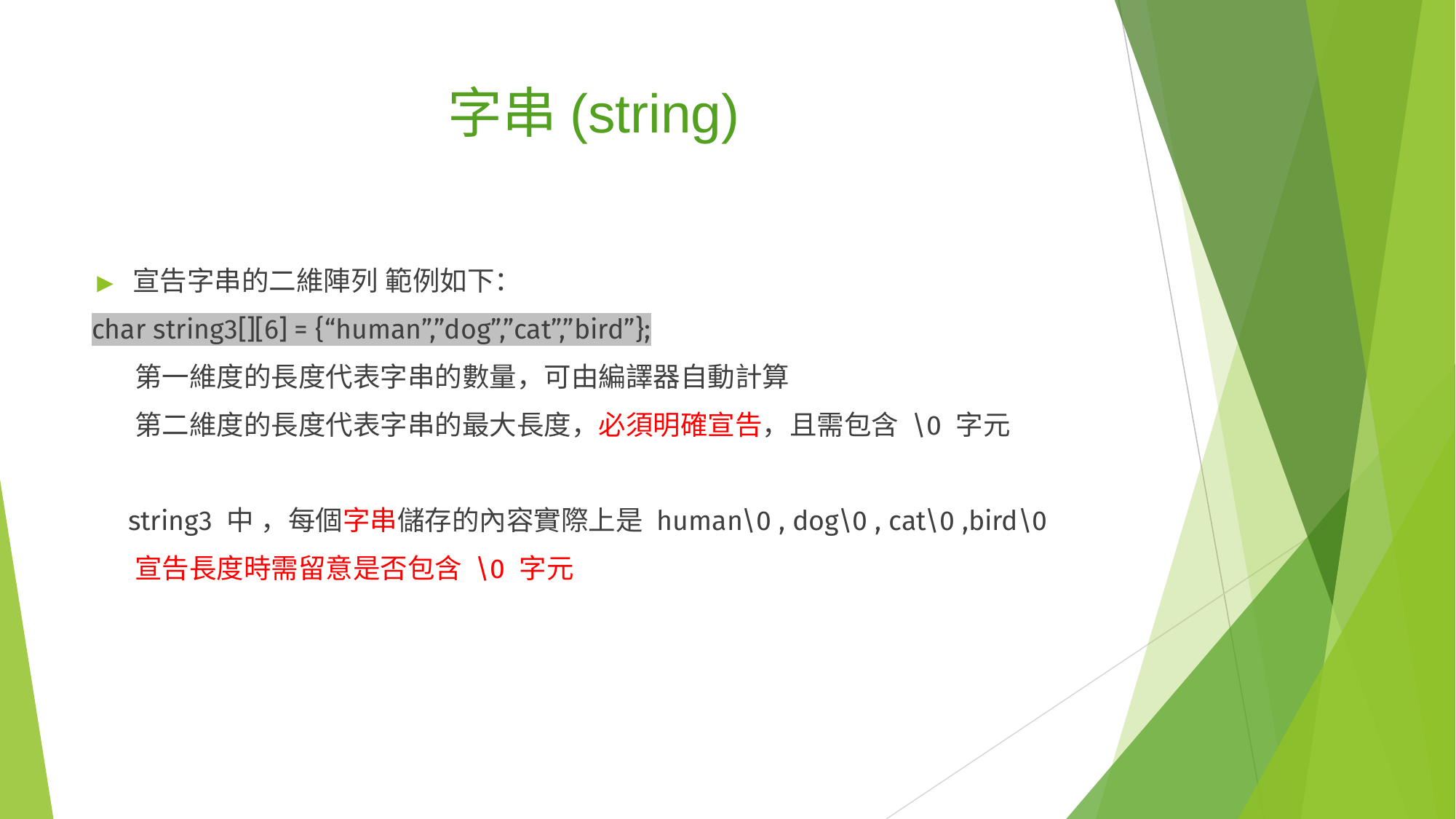

# 字串(string)
宣告字串的二維陣列 範例如下：
char string3[][6] = {“human”,”dog”,”cat”,”bird”};
     第一維度的長度代表字串的數量，可由編譯器自動計算
     第二維度的長度代表字串的最大長度，必須明確宣告，且需包含 \0 字元

     string3 中 ，每個字串儲存的內容實際上是 human\0 , dog\0 , cat\0 ,bird\0
     宣告長度時需留意是否包含 \0 字元